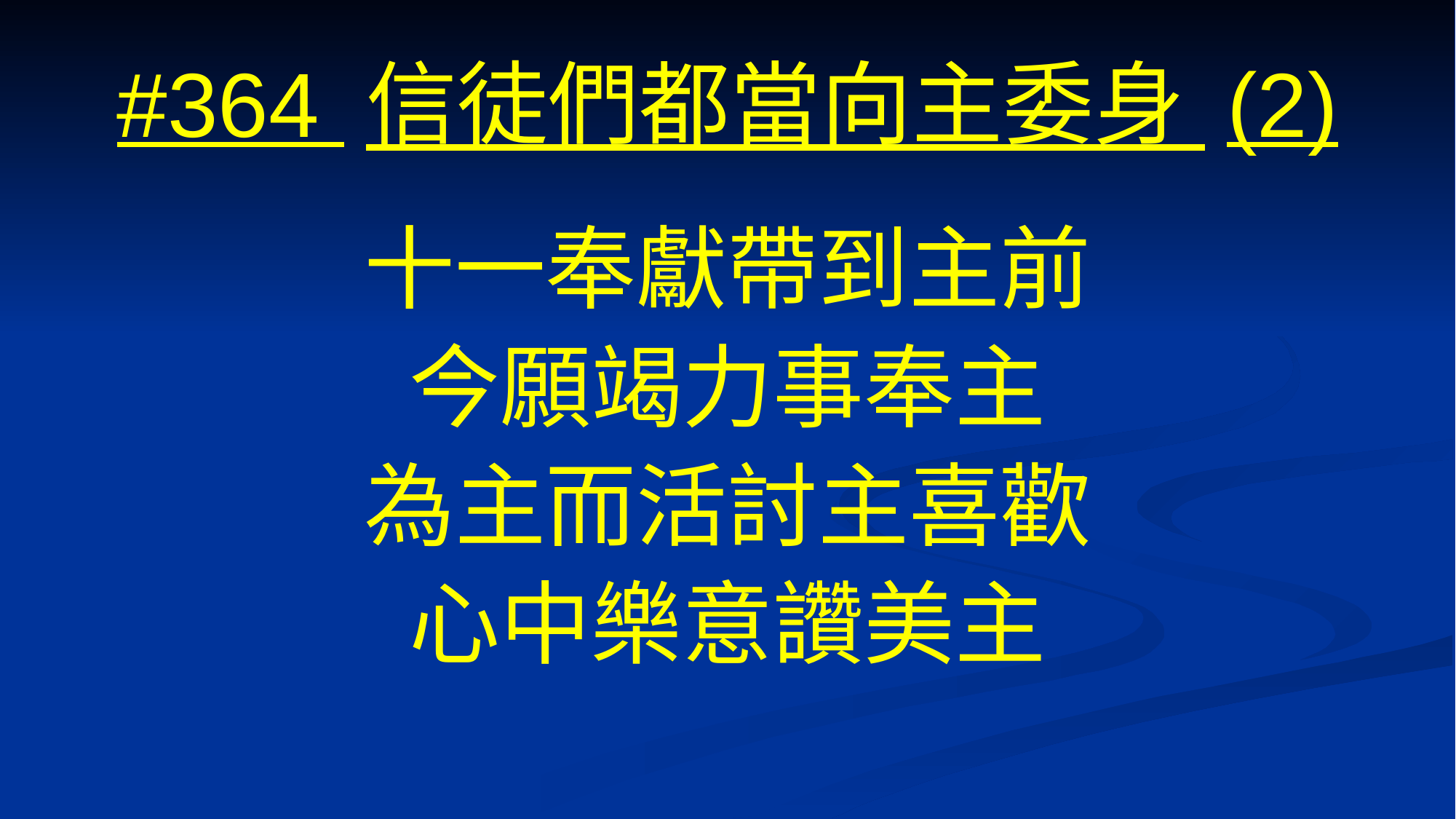

# #364 信徒們都當向主委身 (2)
十一奉獻帶到主前
今願竭力事奉主
為主而活討主喜歡
心中樂意讚美主